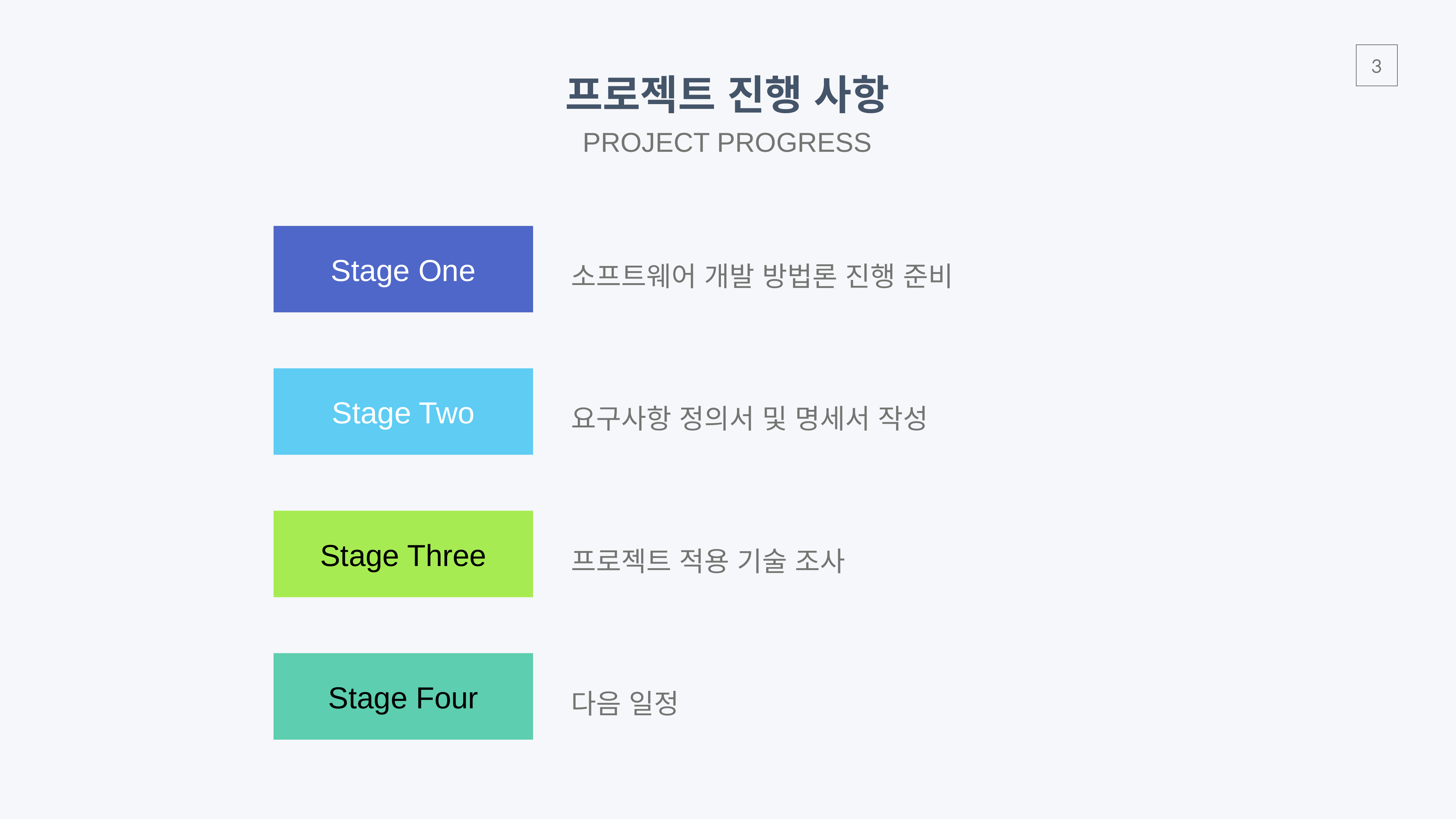

프로젝트 진행 사항
PROJECT PROGRESS
Stage One
소프트웨어 개발 방법론 진행 준비
Stage Two
요구사항 정의서 및 명세서 작성
Stage Three
프로젝트 적용 기술 조사
Stage Four
다음 일정